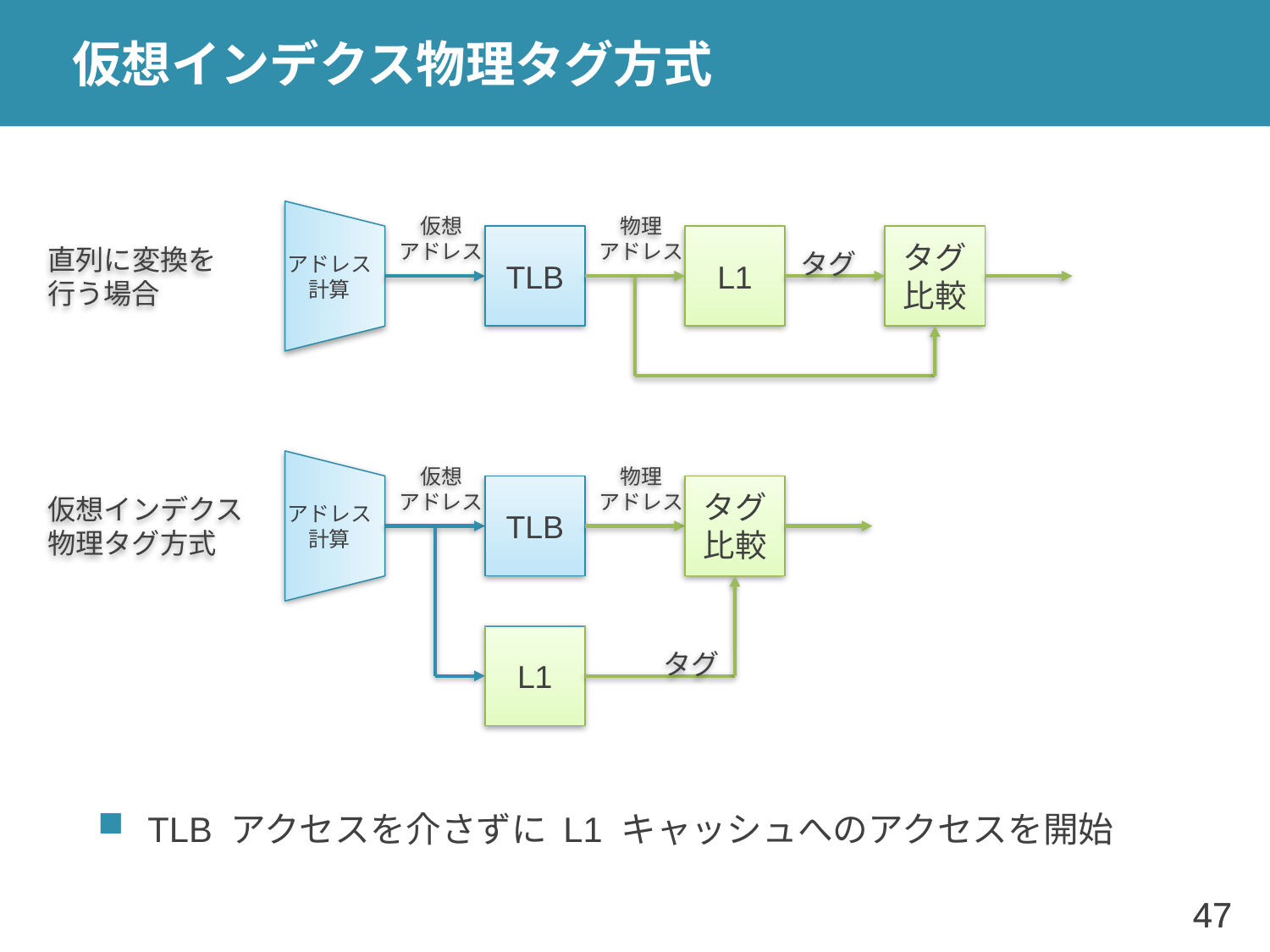

# 仮想インデクス物理タグ方式
仮想
アドレス
物理
アドレス
アドレス
計算
TLB
L1
タグ
比較
タグ
直列に変換を
行う場合
仮想
アドレス
物理
アドレス
アドレス
計算
TLB
タグ
比較
仮想インデクス
物理タグ方式
L1
タグ
TLB アクセスを介さずに L1 キャッシュへのアクセスを開始